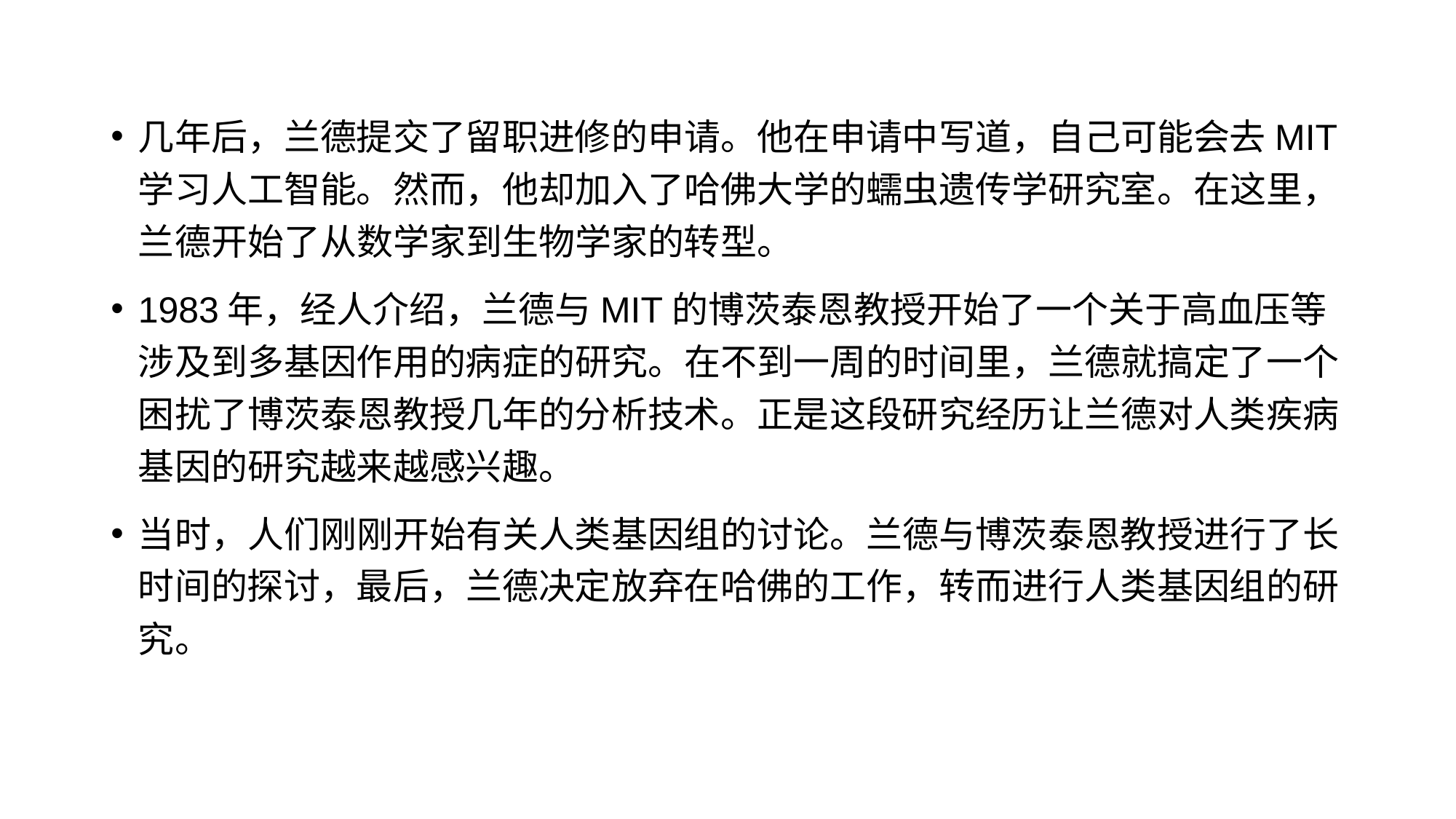

几年后，兰德提交了留职进修的申请。他在申请中写道，自己可能会去MIT学习人工智能。然而，他却加入了哈佛大学的蠕虫遗传学研究室。在这里，兰德开始了从数学家到生物学家的转型。
1983年，经人介绍，兰德与MIT的博茨泰恩教授开始了一个关于高血压等涉及到多基因作用的病症的研究。在不到一周的时间里，兰德就搞定了一个困扰了博茨泰恩教授几年的分析技术。正是这段研究经历让兰德对人类疾病基因的研究越来越感兴趣。
当时，人们刚刚开始有关人类基因组的讨论。兰德与博茨泰恩教授进行了长时间的探讨，最后，兰德决定放弃在哈佛的工作，转而进行人类基因组的研究。